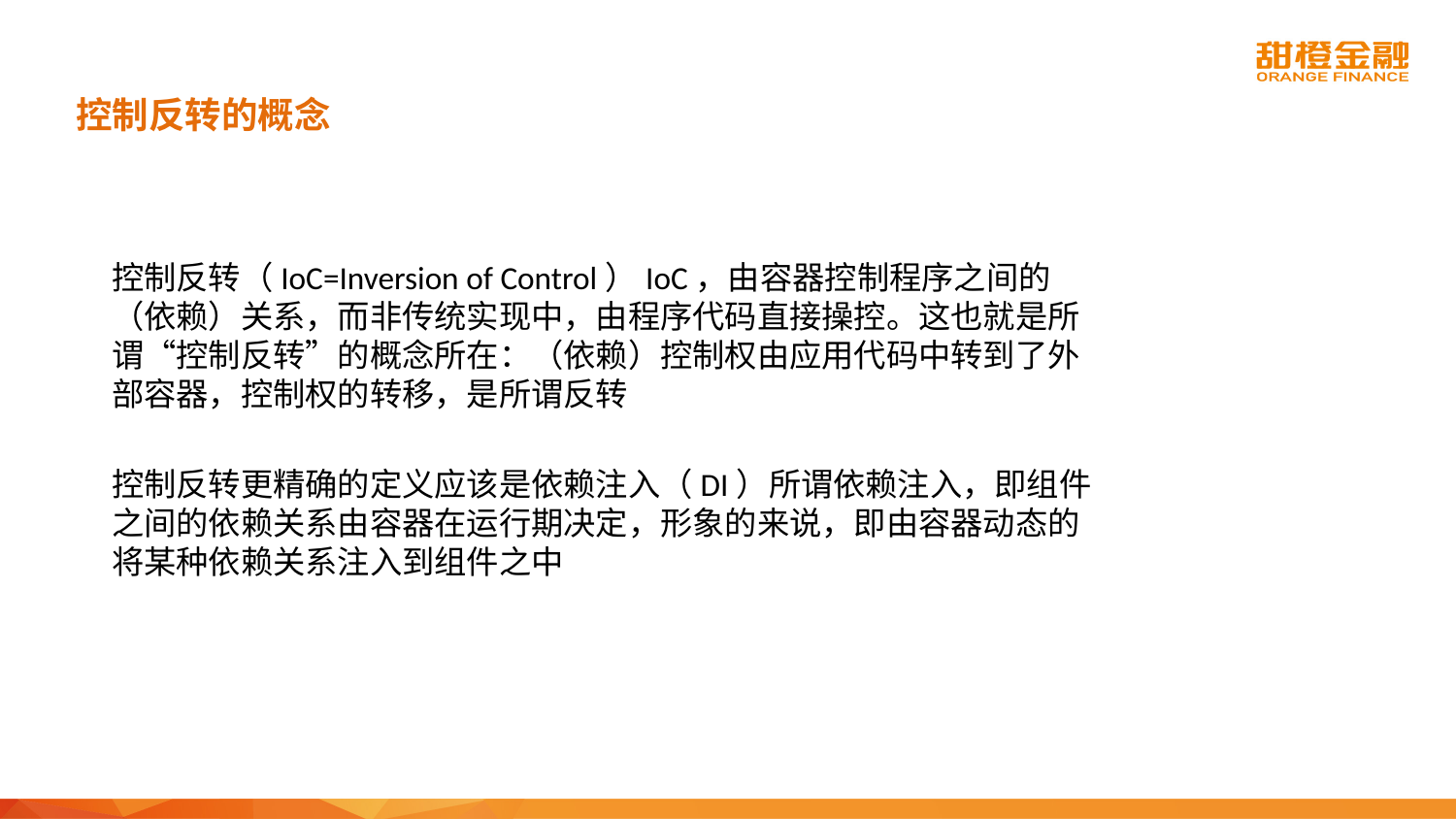

控制反转的概念

控制反转（IoC=Inversion of Control）IoC，由容器控制程序之间的（依赖）关系，而非传统实现中，由程序代码直接操控。这也就是所谓“控制反转”的概念所在：（依赖）控制权由应用代码中转到了外部容器，控制权的转移，是所谓反转

控制反转更精确的定义应该是依赖注入（DI）所谓依赖注入，即组件之间的依赖关系由容器在运行期决定，形象的来说，即由容器动态的将某种依赖关系注入到组件之中